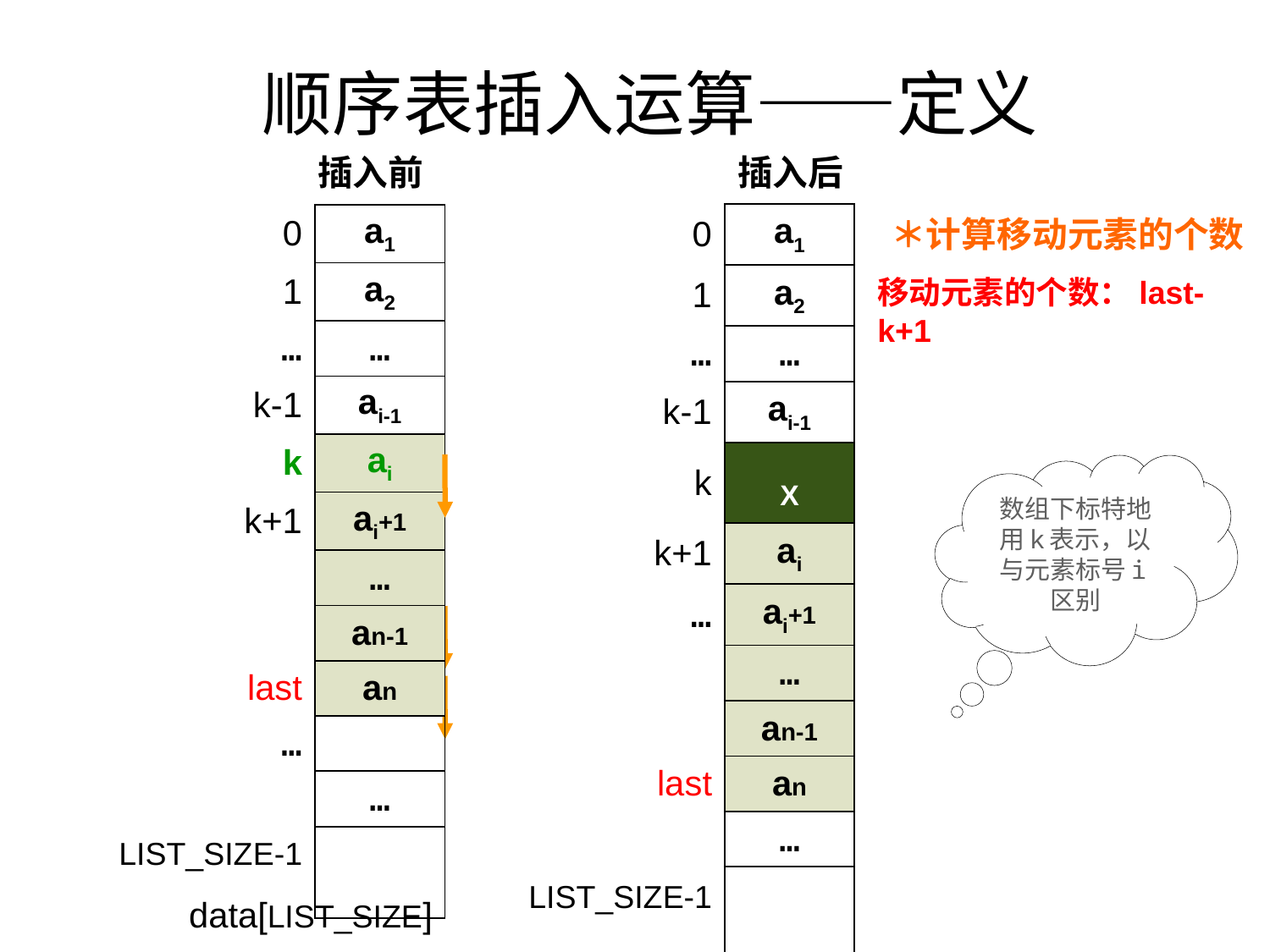

# 顺序表插入运算——定义
插入前
插入后
| 0 | a1 |
| --- | --- |
| 1 | a2 |
| … | … |
| k-1 | ai-1 |
| k | X |
| k+1 | ai |
| … | ai+1 |
|  | … |
|  | an-1 |
| last | an |
|  | … |
| LIST\_SIZE-1 |  |
| 0 | a1 |
| --- | --- |
| 1 | a2 |
| … | … |
| k-1 | ai-1 |
| k | ai |
| k+1 | ai+1 |
|  | … |
|  | an-1 |
| last | an |
| … |  |
|  | … |
| LIST\_SIZE-1 |  |
＊计算移动元素的个数
移动元素的个数：last-k+1
数组下标特地用k表示，以与元素标号i区别
data[LIST_SIZE]
31